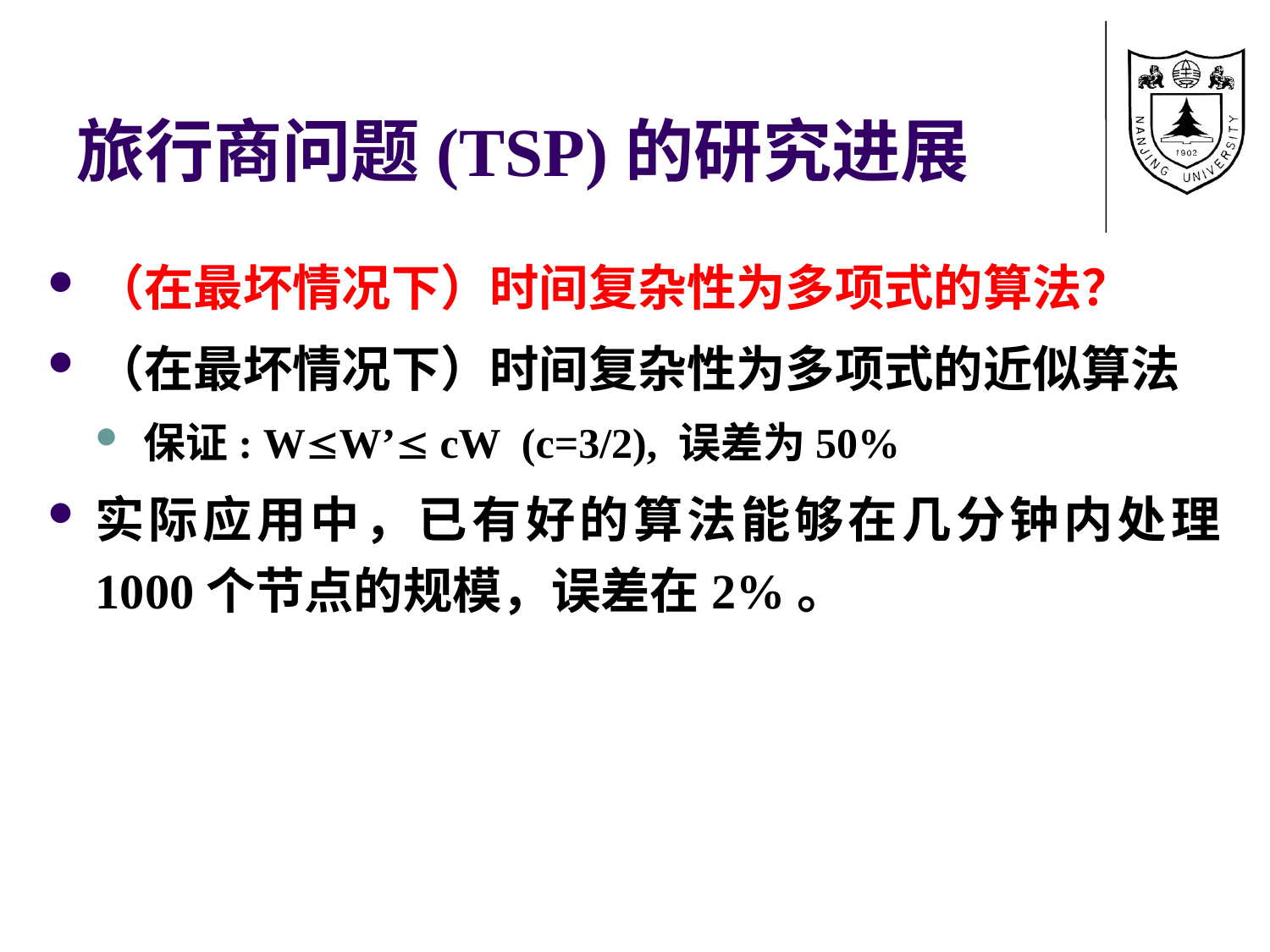

# 旅行商问题(TSP)的研究进展
（在最坏情况下）时间复杂性为多项式的算法？
（在最坏情况下）时间复杂性为多项式的近似算法
保证: W≤W’≤ cW  (c=3/2), 误差为50%
实际应用中，已有好的算法能够在几分钟内处理1000个节点的规模，误差在2%。